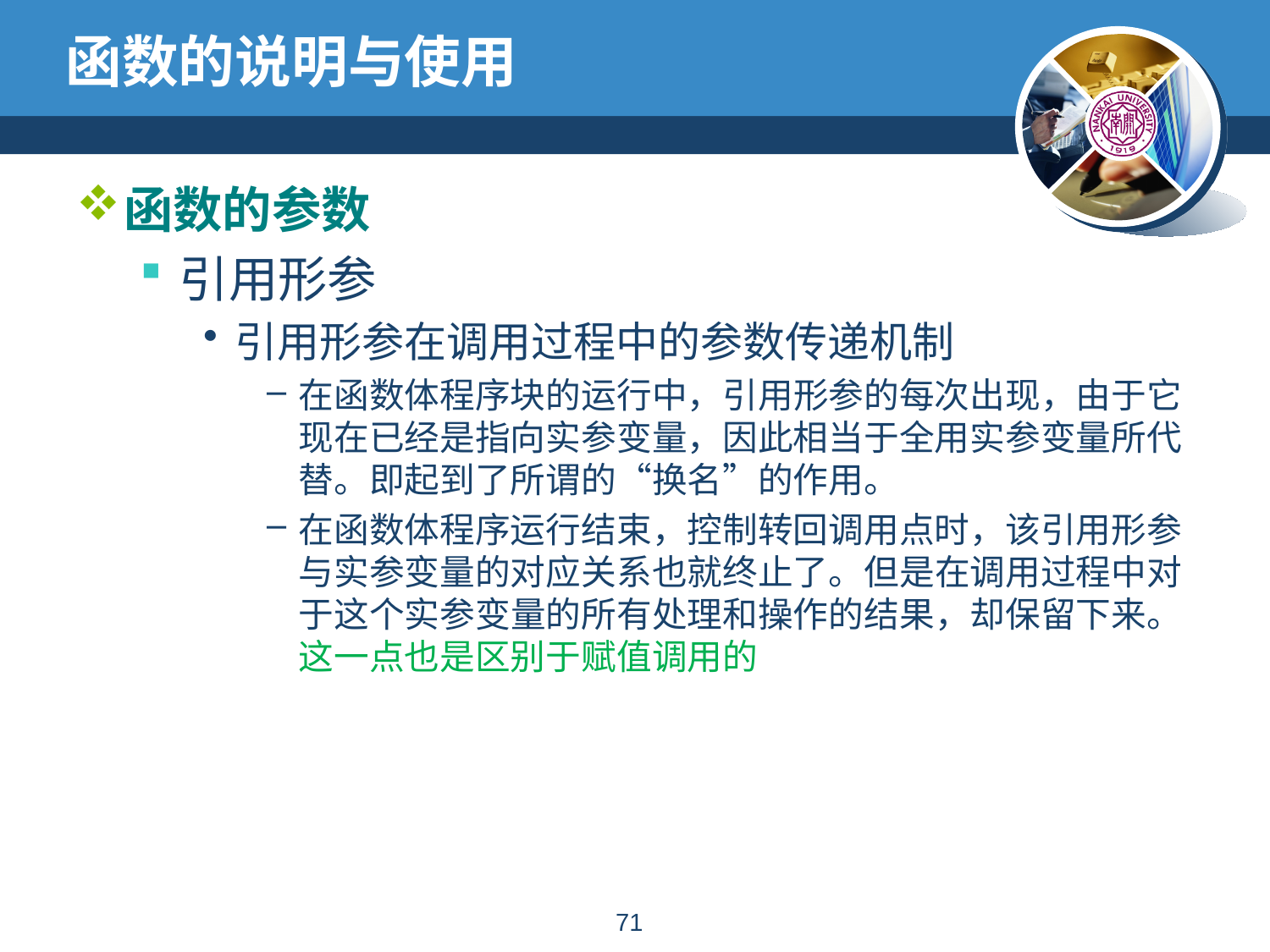

# 函数的说明与使用
函数的参数
引用形参
引用形参在调用过程中的参数传递机制
在函数体程序块的运行中，引用形参的每次出现，由于它现在已经是指向实参变量，因此相当于全用实参变量所代替。即起到了所谓的“换名”的作用。
在函数体程序运行结束，控制转回调用点时，该引用形参与实参变量的对应关系也就终止了。但是在调用过程中对于这个实参变量的所有处理和操作的结果，却保留下来。这一点也是区别于赋值调用的

71